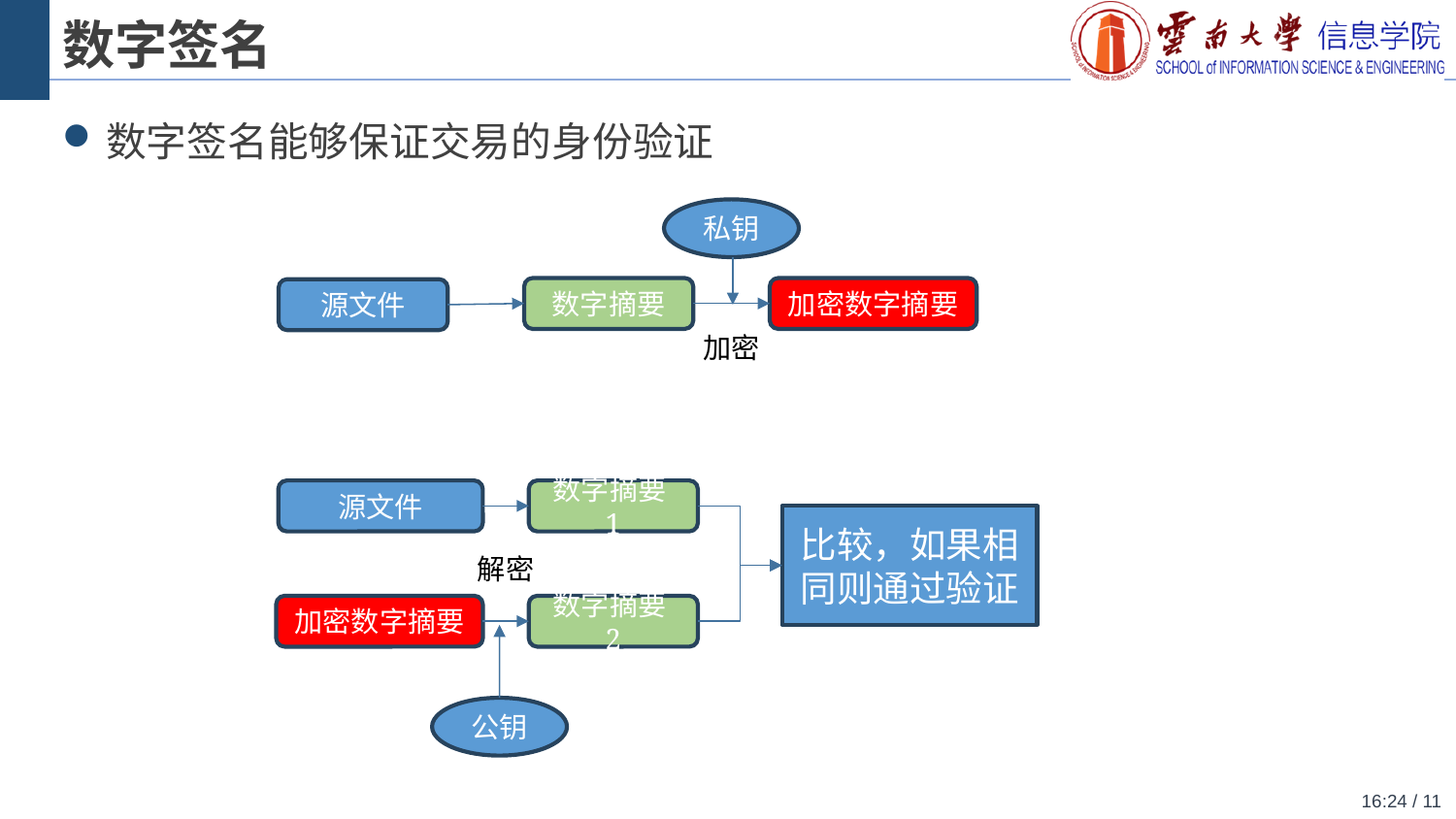

# 数字签名
数字签名能够保证交易的身份验证

私钥
数字摘要
加密数字摘要
源文件
加密
源文件
数字摘要1
比较，如果相同则通过验证
解密
加密数字摘要
数字摘要2
公钥